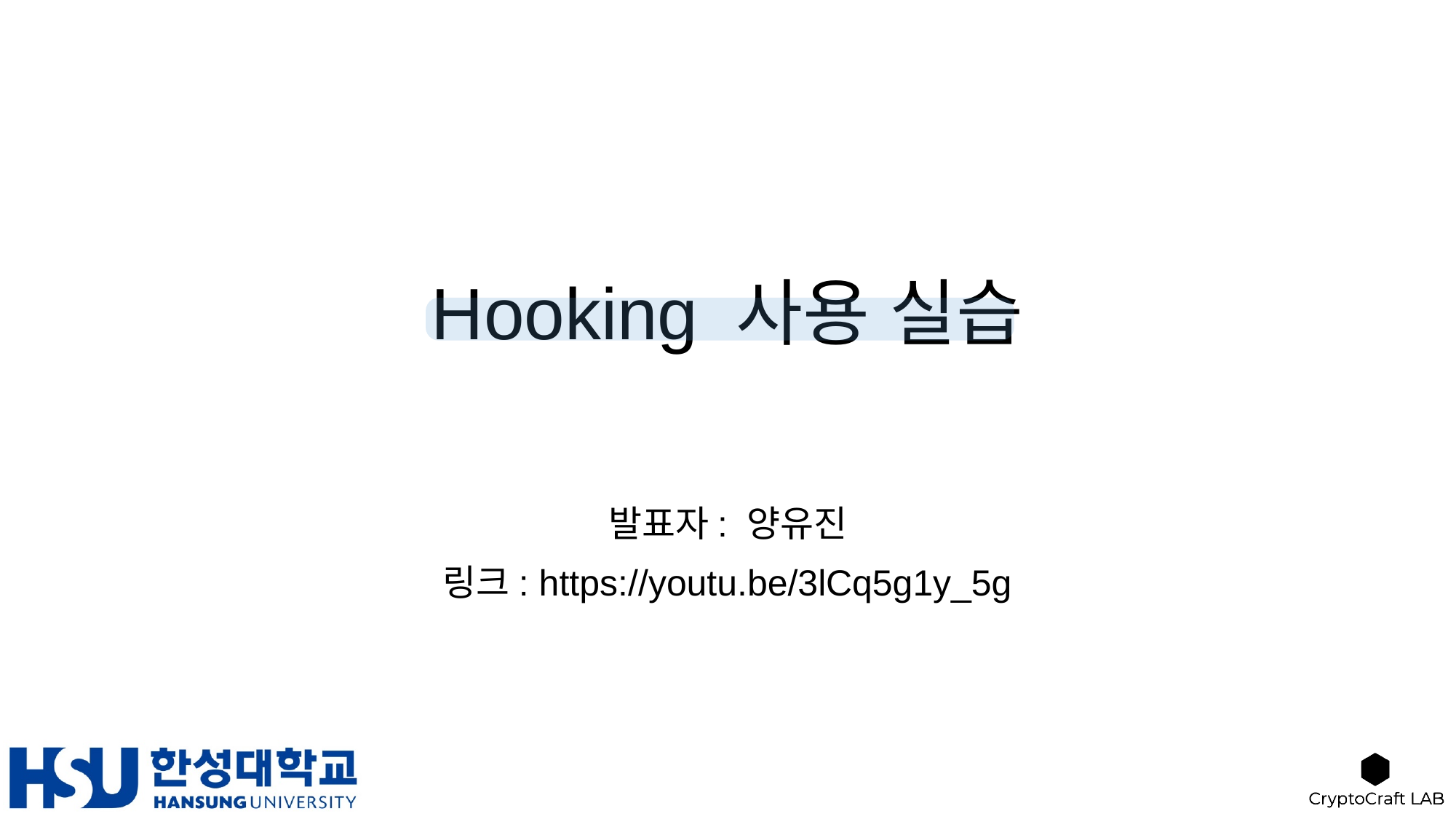

# Hooking 사용 실습

발표자: 양유진
링크: https://youtu.be/3lCq5g1y_5g